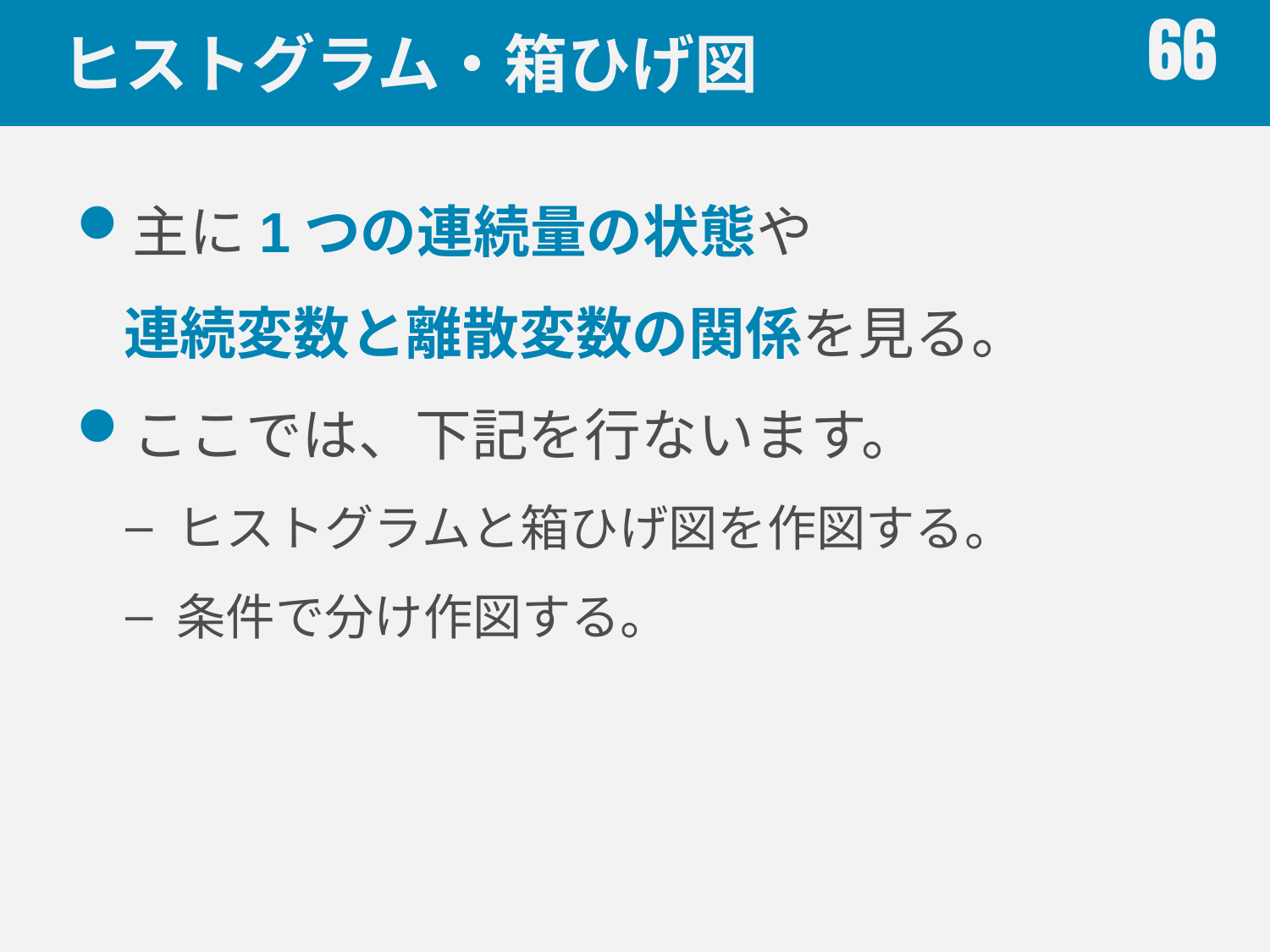

# ヒストグラム・箱ひげ図
66
主に1つの連続量の状態や
連続変数と離散変数の関係を見る。
ここでは、下記を行ないます。
ヒストグラムと箱ひげ図を作図する。
条件で分け作図する。